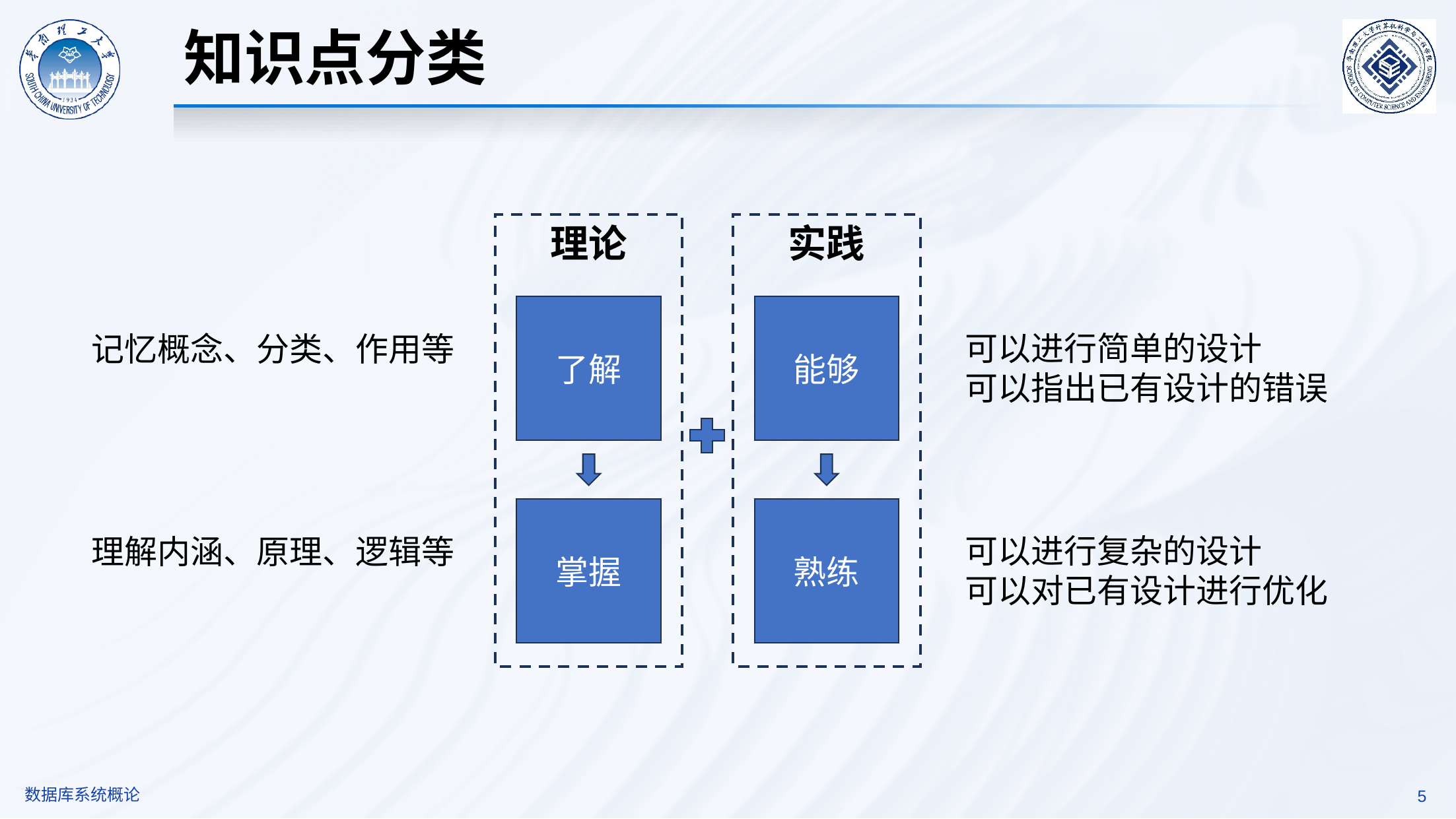

知识点分类
理论
实践
了解
能够
可以进行简单的设计
可以指出已有设计的错误
记忆概念、分类、作用等

掌握
熟练
可以进行复杂的设计
可以对已有设计进行优化
理解内涵、原理、逻辑等